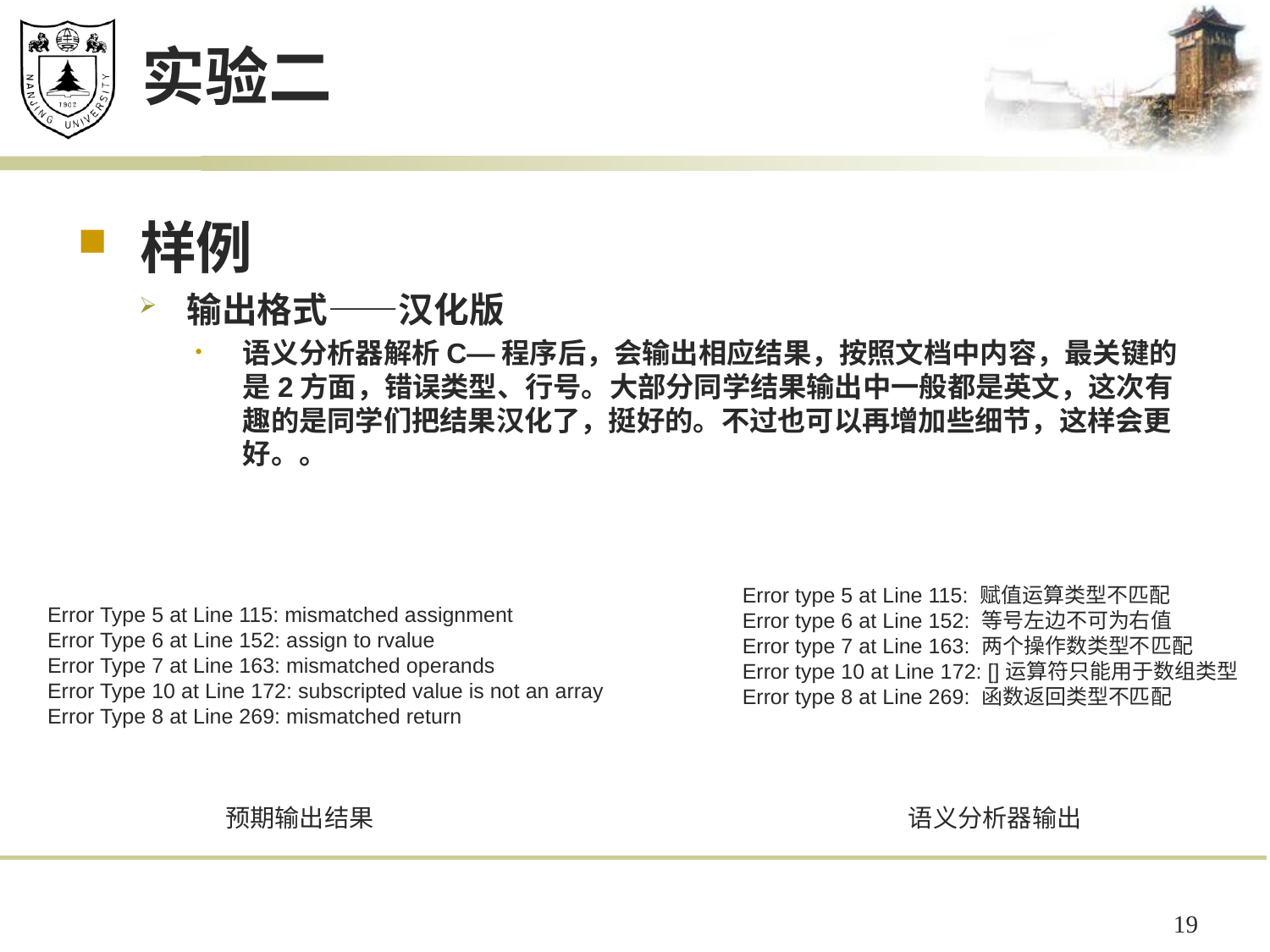

# 实验二
样例
输出格式——汉化版
语义分析器解析C—程序后，会输出相应结果，按照文档中内容，最关键的是2方面，错误类型、行号。大部分同学结果输出中一般都是英文，这次有趣的是同学们把结果汉化了，挺好的。不过也可以再增加些细节，这样会更好。。
Error type 5 at Line 115: 赋值运算类型不匹配
Error type 6 at Line 152: 等号左边不可为右值
Error type 7 at Line 163: 两个操作数类型不匹配
Error type 10 at Line 172: []运算符只能用于数组类型
Error type 8 at Line 269: 函数返回类型不匹配
Error Type 5 at Line 115: mismatched assignment
Error Type 6 at Line 152: assign to rvalue
Error Type 7 at Line 163: mismatched operands
Error Type 10 at Line 172: subscripted value is not an array
Error Type 8 at Line 269: mismatched return
预期输出结果
语义分析器输出